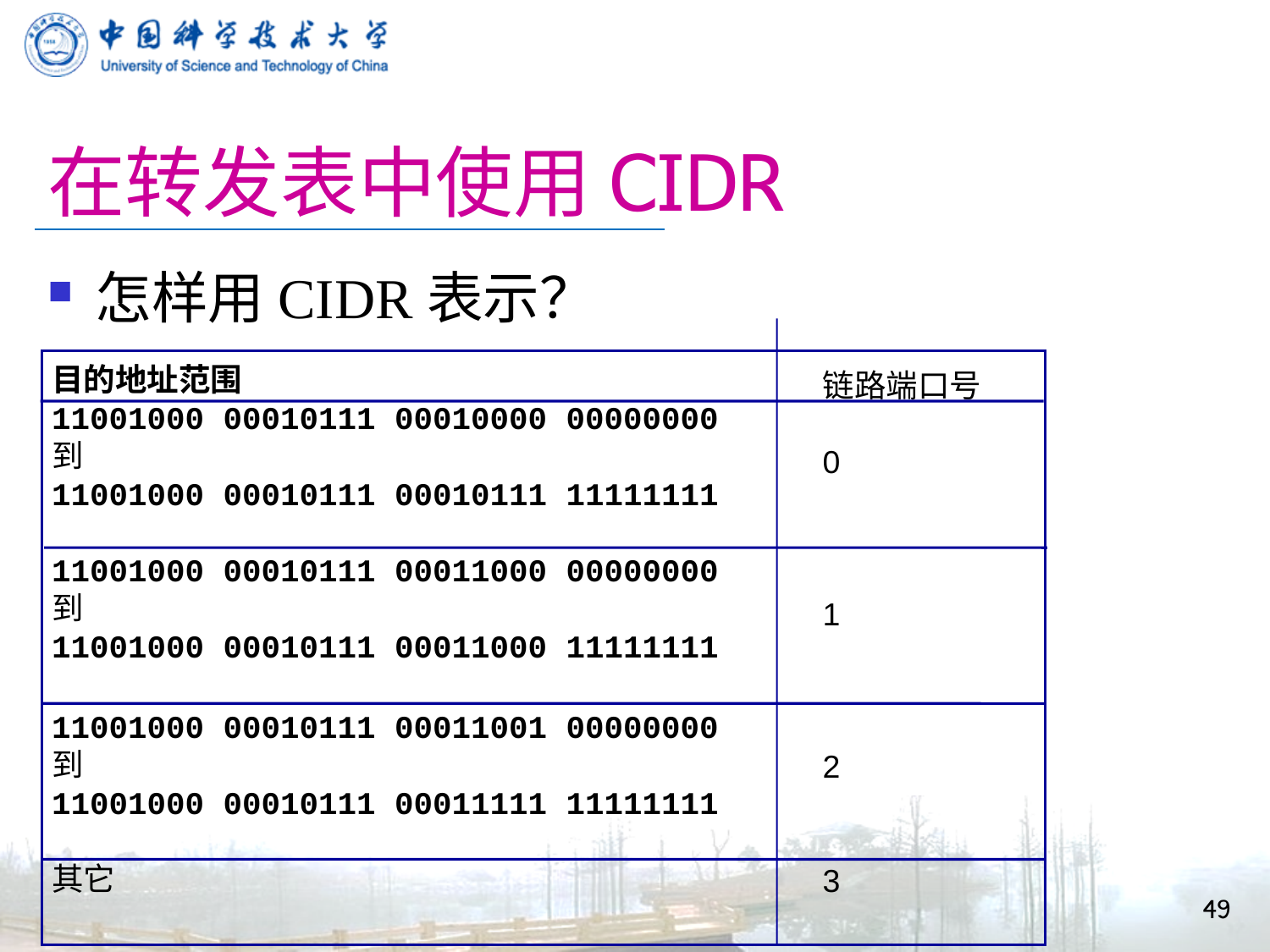

# 在转发表中使用CIDR
怎样用CIDR表示？

目的地址范围
11001000 00010111 00010000 00000000
到
11001000 00010111 00010111 11111111

11001000 00010111 00011000 00000000
到
11001000 00010111 00011000 11111111

11001000 00010111 00011001 00000000
到
11001000 00010111 00011111 11111111

其它

链路端口号

0

1

2

3

49